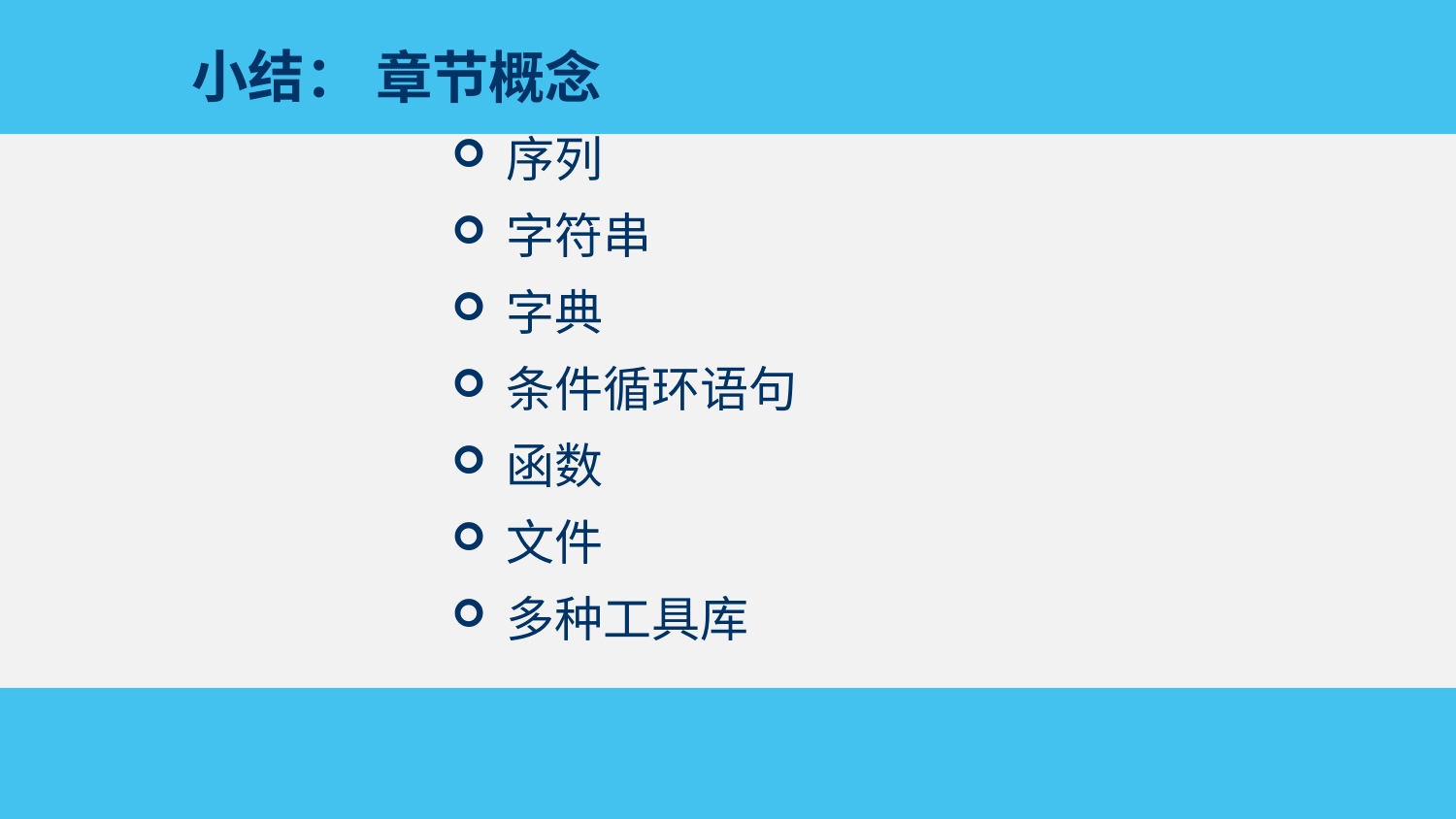

小结：
章节概念
序列
字符串
字典
条件循环语句
函数
文件
多种工具库